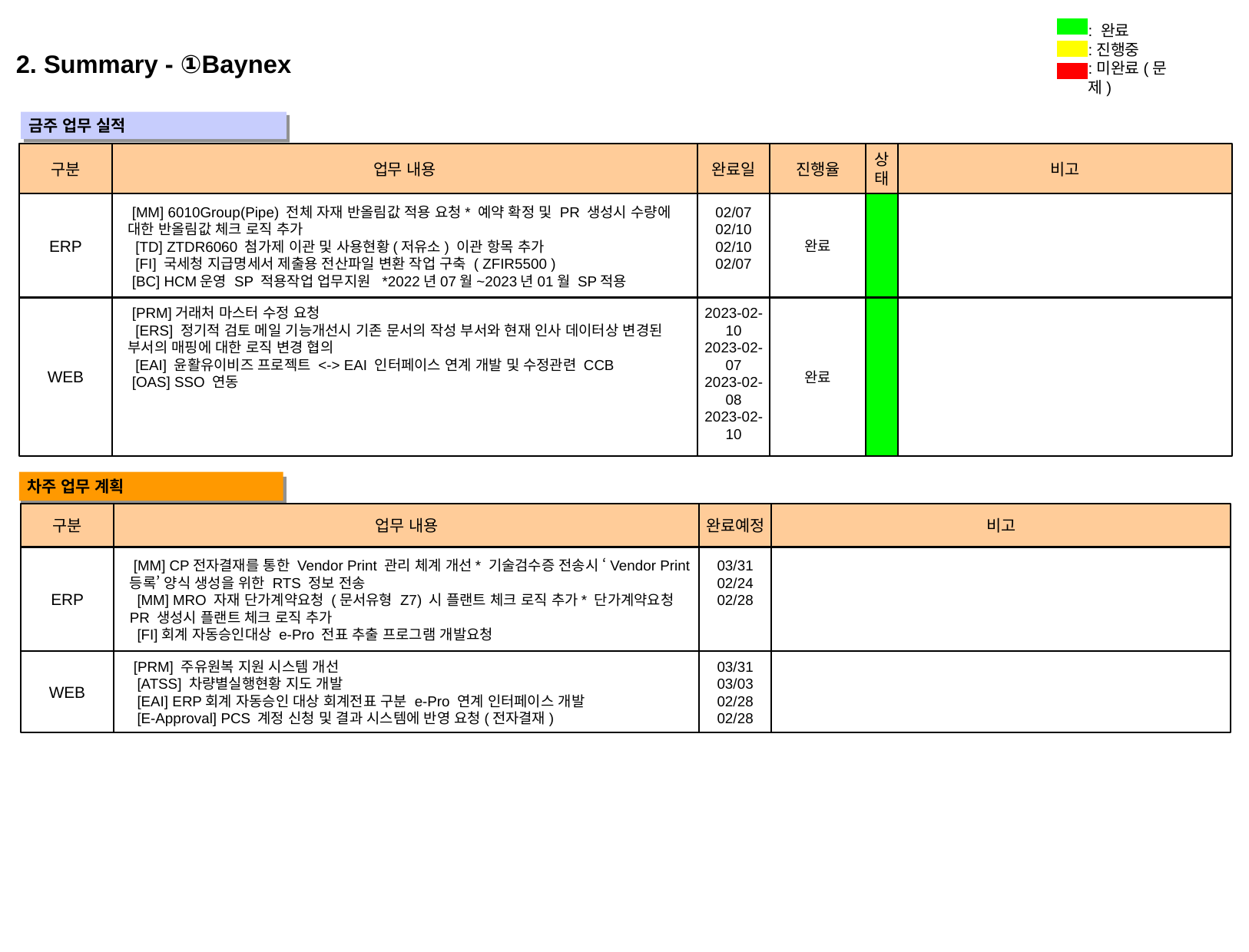

: 완료
:진행중
:미완료(문제)

2. Summary - ①Baynex

 금주 업무 실적
" "
구분
업무 내용
완료일
진행율
상
태
비고

ERP

완료

 [MM] 6010Group(Pipe) 전체 자재 반올림값 적용 요청* 예약 확정 및 PR 생성시 수량에 대한 반올림값 체크 로직 추가
 [TD] ZTDR6060 첨가제 이관 및 사용현황(저유소) 이관 항목 추가
 [FI] 국세청 지급명세서 제출용 전산파일 변환 작업 구축 ( ZFIR5500 )
 [BC] HCM운영 SP 적용작업 업무지원  *2022년07월~2023년01월 SP적용
02/07
02/10
02/10
02/07

WEB

완료

 [PRM]거래처 마스터 수정 요청
 [ERS] 정기적 검토 메일 기능개선시 기존 문서의 작성 부서와 현재 인사 데이터상 변경된 부서의 매핑에 대한 로직 변경 협의
 [EAI] 윤활유이비즈 프로젝트 <-> EAI 인터페이스 연계 개발 및 수정관련 CCB
 [OAS] SSO 연동
2023-02-10
2023-02-07
2023-02-08
2023-02-10

 차주 업무 계획
" "
구분
업무 내용
완료예정
비고

ERP

 [MM] CP전자결재를 통한 Vendor Print 관리 체계 개선* 기술검수증 전송시 ‘Vendor Print 등록’ 양식 생성을 위한 RTS 정보 전송
 [MM] MRO 자재 단가계약요청 (문서유형 Z7) 시 플랜트 체크 로직 추가* 단가계약요청 PR 생성시 플랜트 체크 로직 추가
 [FI]회계 자동승인대상 e-Pro 전표 추출 프로그램 개발요청
03/31
02/24
02/28

WEB

 [PRM] 주유원복 지원 시스템 개선
 [ATSS] 차량별실행현황 지도 개발
 [EAI] ERP회계 자동승인 대상 회계전표 구분 e-Pro 연계 인터페이스 개발
 [E-Approval] PCS 계정 신청 및 결과 시스템에 반영 요청(전자결재)
03/31
03/03
02/28
02/28